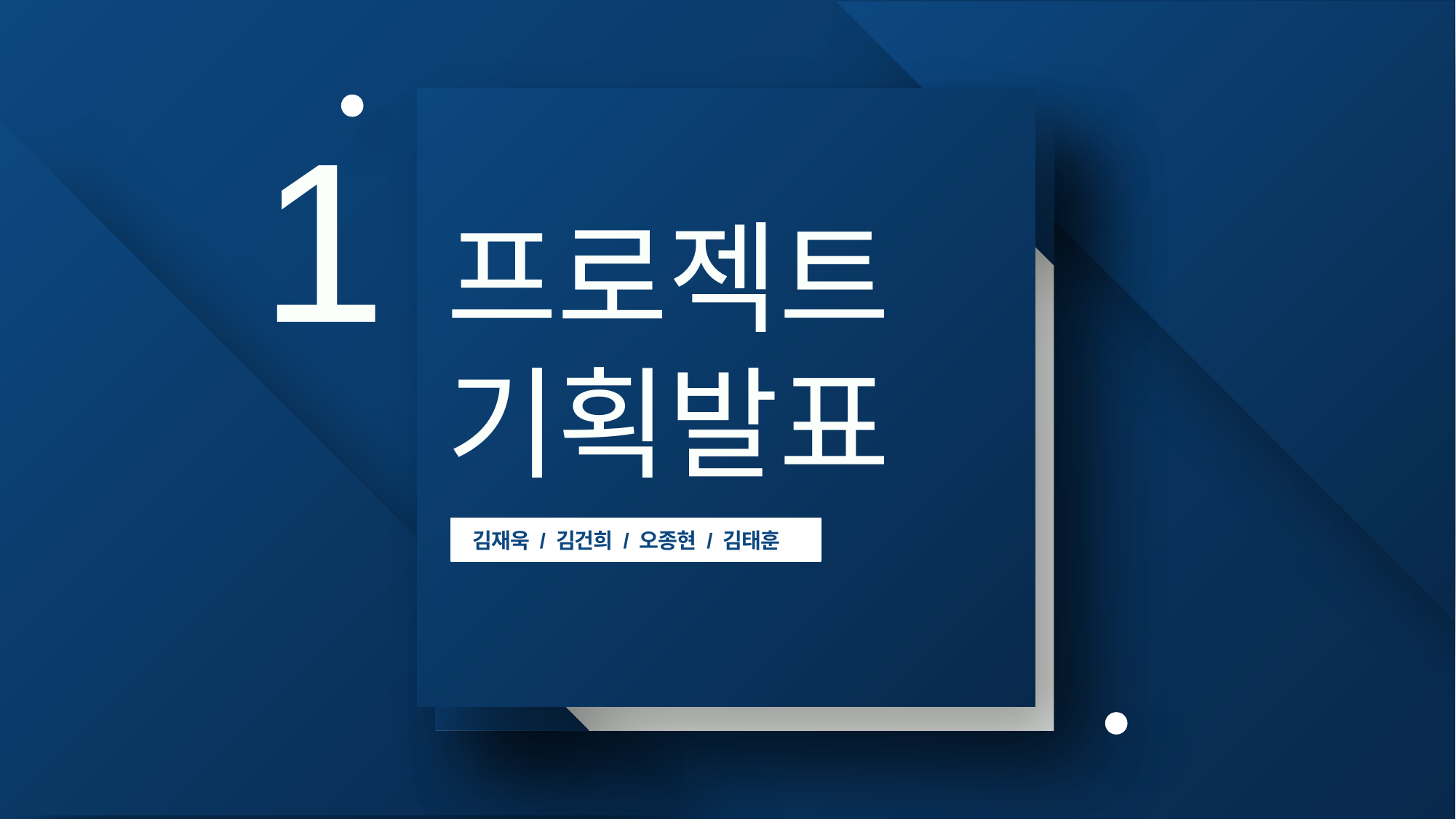

1

# 프로젝트 기획발표
김재욱 / 김건희 / 오종현 / 김태훈

영진전문대학교 컴퓨터공학과